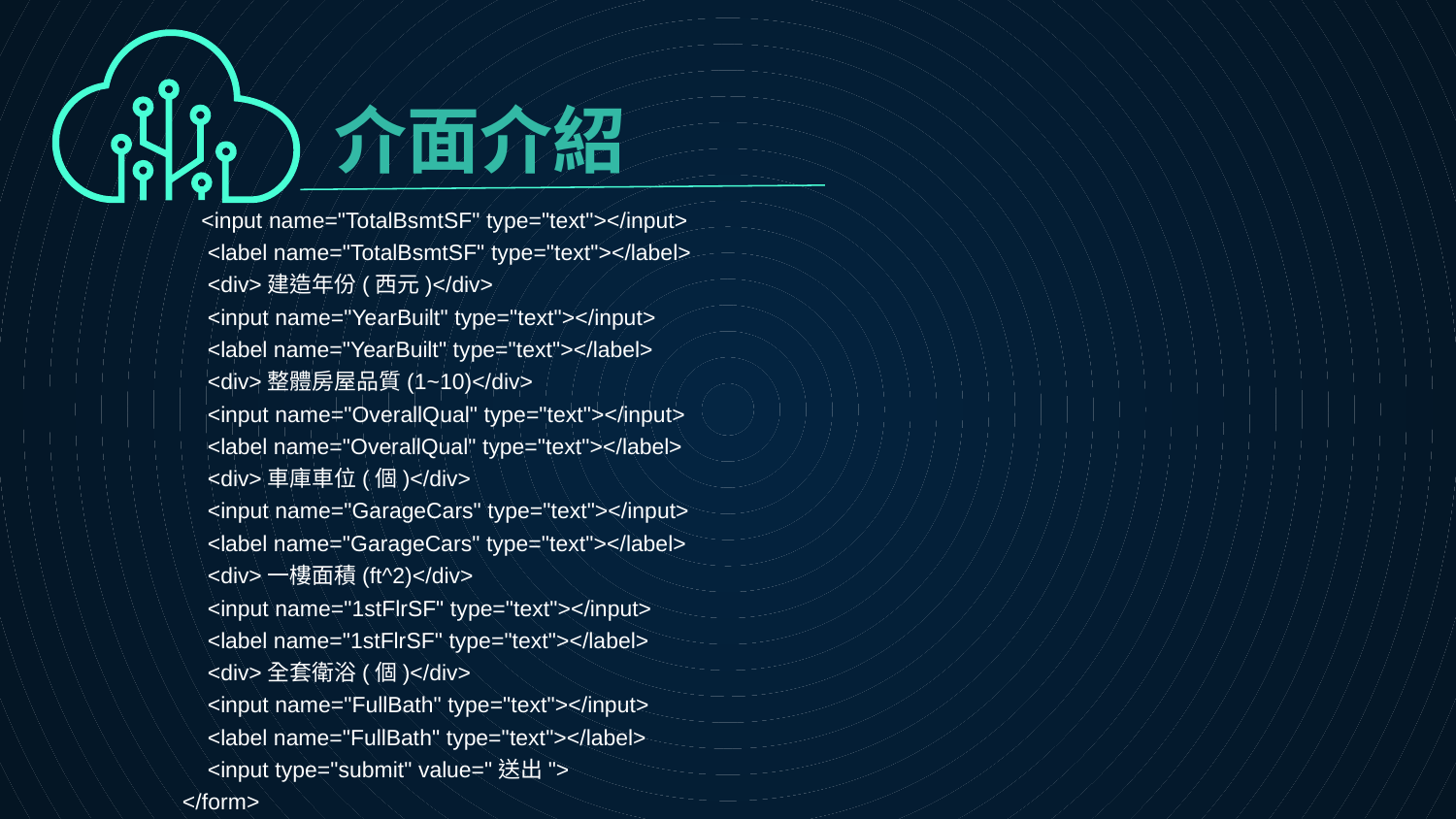

介面介紹
​

           <input name="TotalBsmtSF" type="text"></input>​

            <label name="TotalBsmtSF" type="text"></label>​

            <div>建造年份(西元)</div>​

            <input name="YearBuilt" type="text"></input>​

            <label name="YearBuilt" type="text"></label>​

            <div>整體房屋品質(1~10)</div>​

            <input name="OverallQual" type="text"></input>​

            <label name="OverallQual" type="text"></label>​

            <div>車庫車位(個)</div>​

            <input name="GarageCars" type="text"></input>​

            <label name="GarageCars" type="text"></label>​

            <div>一樓面積(ft^2)</div>​

            <input name="1stFlrSF" type="text"></input>​

            <label name="1stFlrSF" type="text"></label>​

            <div>全套衛浴(個)</div>​

            <input name="FullBath" type="text"></input>​

            <label name="FullBath" type="text"></label>​

            <input type="submit" value="送出">​

        </form>​